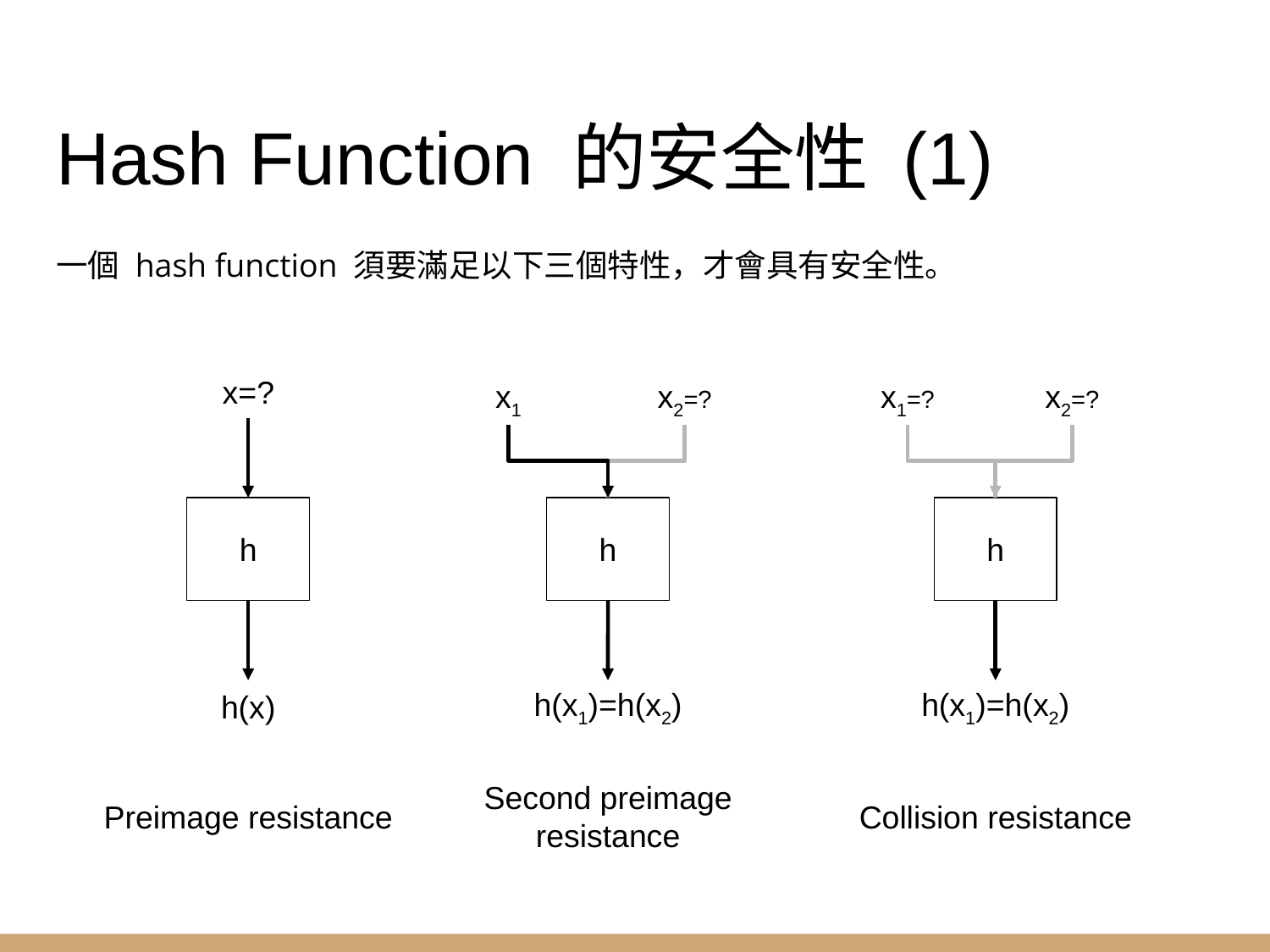

# Hash Function 的安全性 (1)
一個 hash function 須要滿足以下三個特性，才會具有安全性。
x=?
x2=?
x1
x2=?
x1=?
h
h
h
h(x)
h(x1)=h(x2)
h(x1)=h(x2)
Second preimage resistance
Preimage resistance
Collision resistance